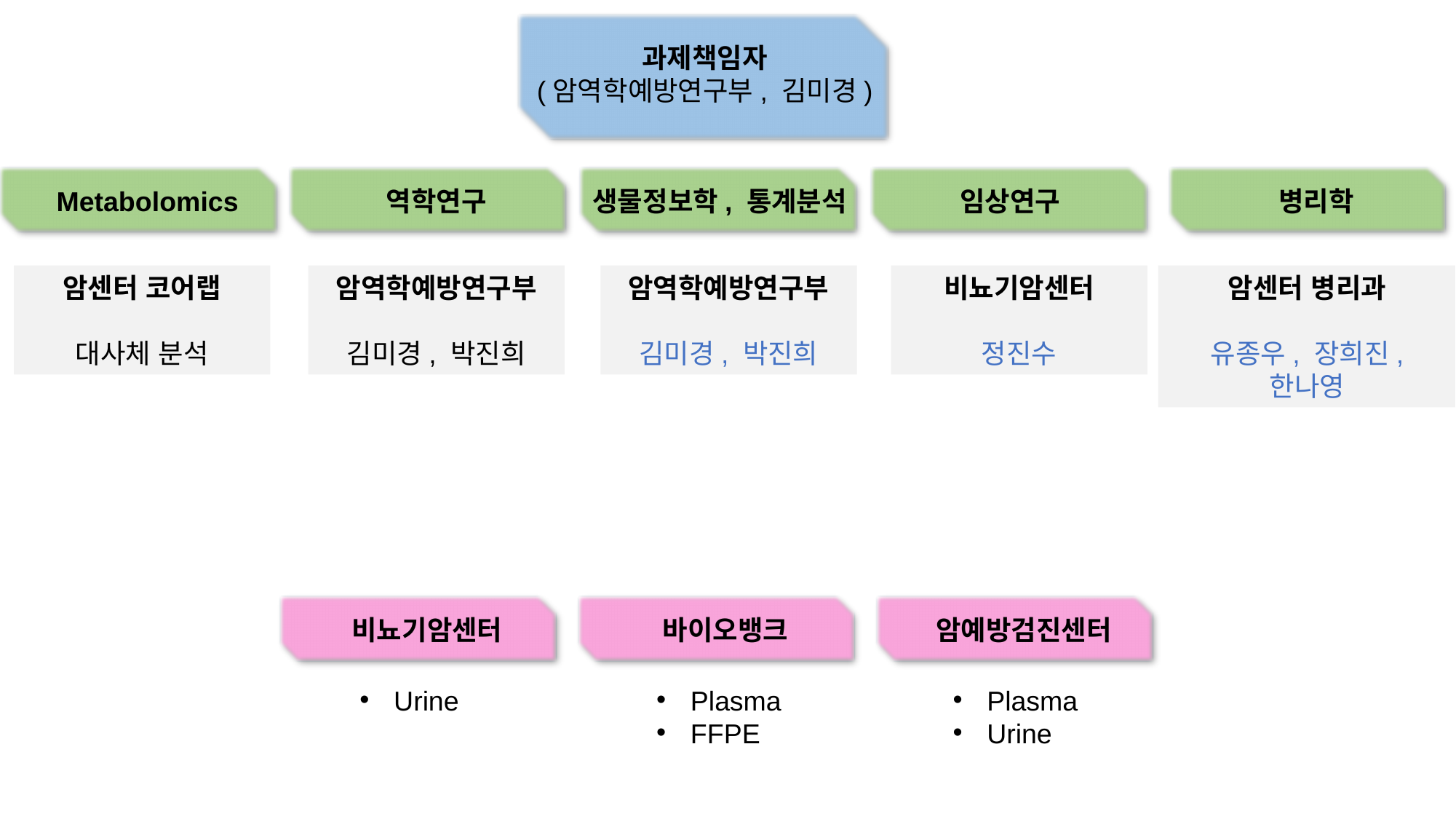

과제책임자
(암역학예방연구부, 김미경)

Metabolomics
역학연구
생물정보학, 통계분석
임상연구
병리학
암센터 코어랩

대사체 분석
암역학예방연구부

김미경, 박진희
암역학예방연구부

김미경, 박진희
비뇨기암센터

정진수
암센터 병리과

유종우, 장희진, 한나영

비뇨기암센터
바이오뱅크
암예방검진센터
Urine
Plasma
FFPE
Plasma
Urine